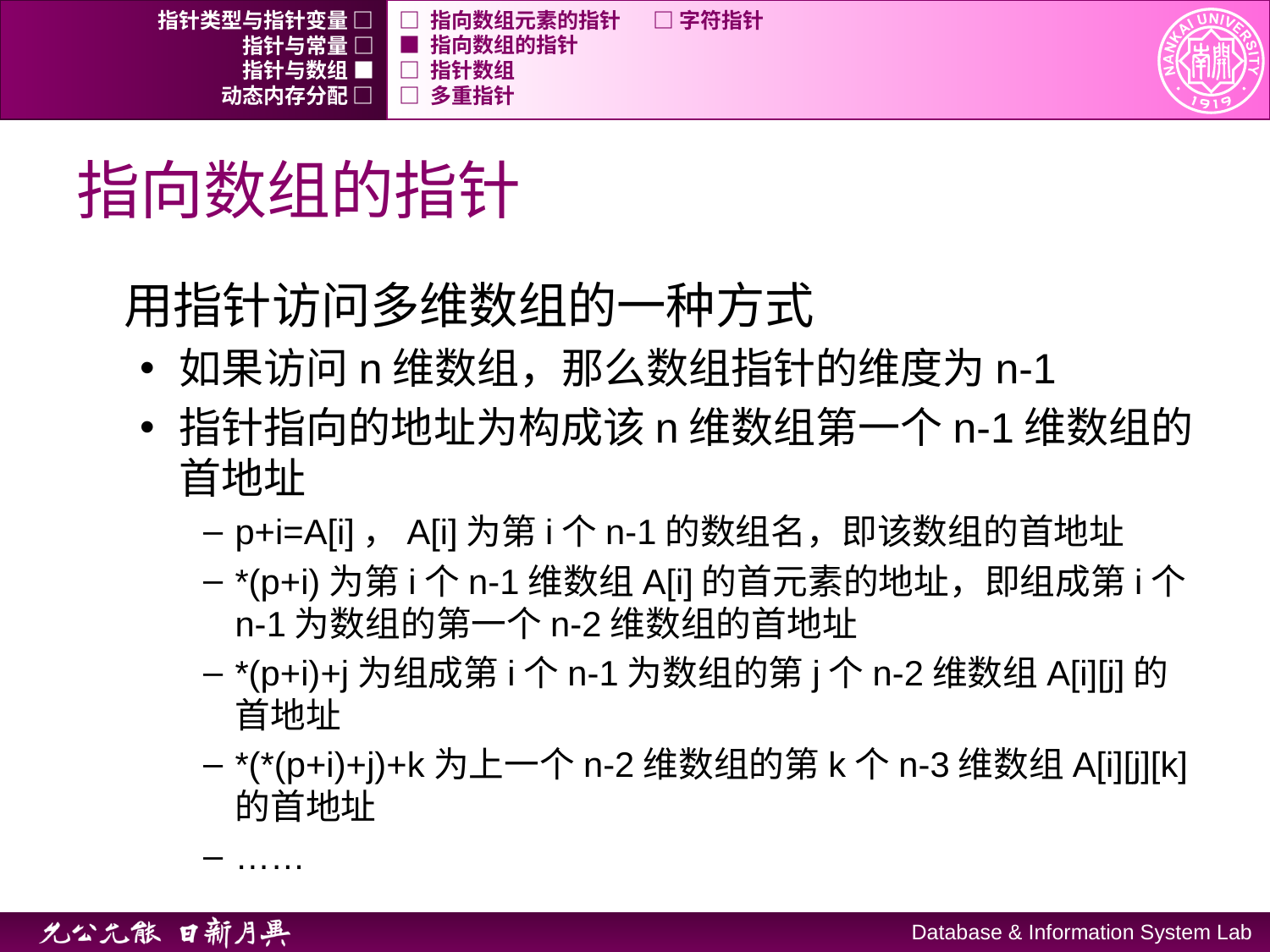

指针类型与指针变量 □
□ 指向数组元素的指针	□ 字符指针
指针与常量 □
■ 指向数组的指针
指针与数组 ■
□ 指针数组
动态内存分配 □
□ 多重指针
# 指向数组的指针
用指针访问多维数组的一种方式
如果访问n维数组，那么数组指针的维度为n-1
指针指向的地址为构成该n维数组第一个n-1维数组的首地址
p+i=A[i]，A[i]为第i个n-1的数组名，即该数组的首地址
*(p+i)为第i个n-1维数组A[i]的首元素的地址，即组成第i个n-1为数组的第一个n-2维数组的首地址
*(p+i)+j为组成第i个n-1为数组的第j个n-2维数组A[i][j]的首地址
*(*(p+i)+j)+k为上一个n-2维数组的第k个n-3维数组A[i][j][k]的首地址
……